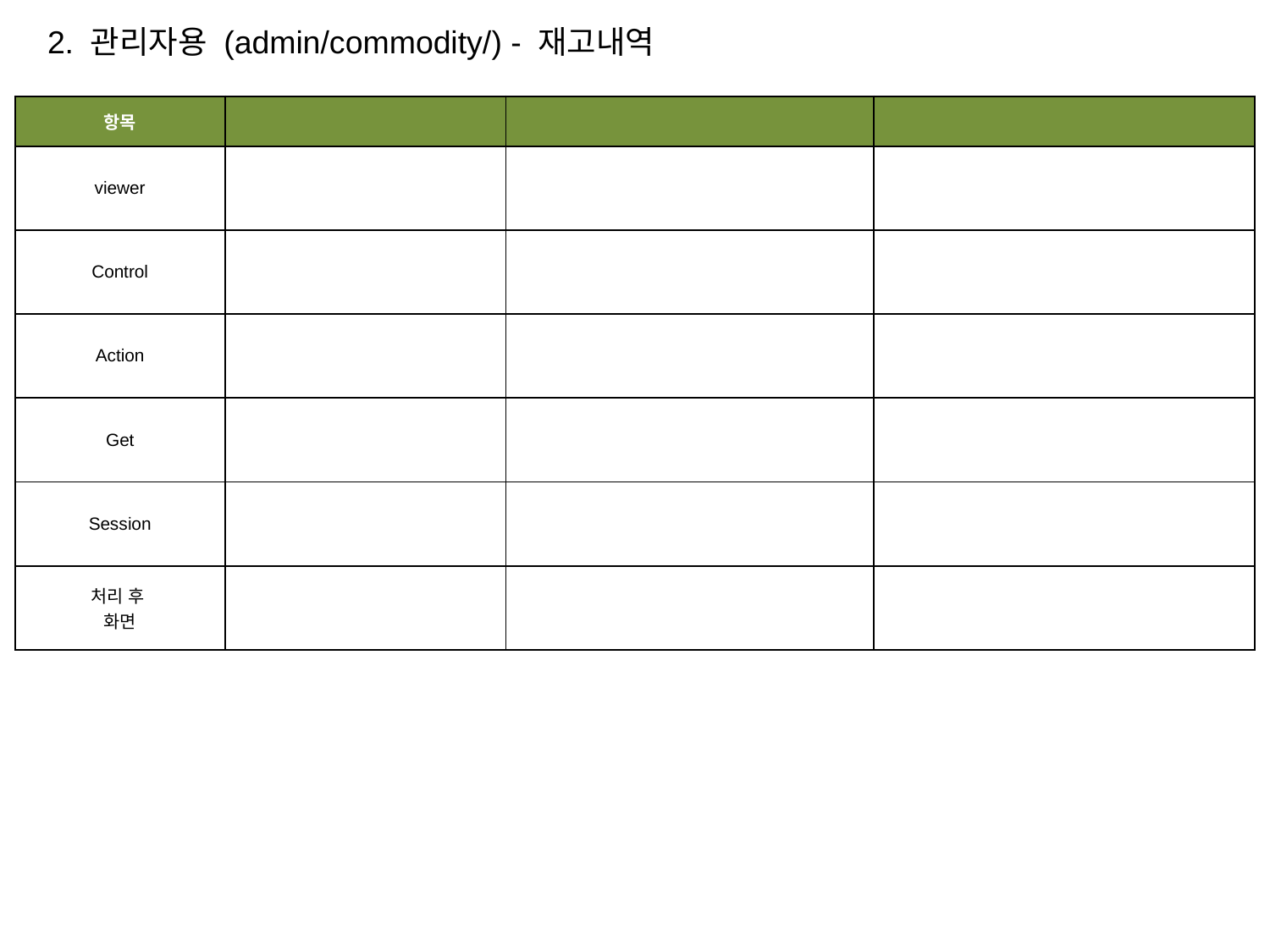

2. 관리자용 (admin/commodity/) - 재고내역
| 항목 |  |  |  |
| --- | --- | --- | --- |
| viewer |  |  |  |
| Control |  |  |  |
| Action |  |  |  |
| Get |  |  |  |
| Session |  |  |  |
| 처리 후 화면 |  |  |  |